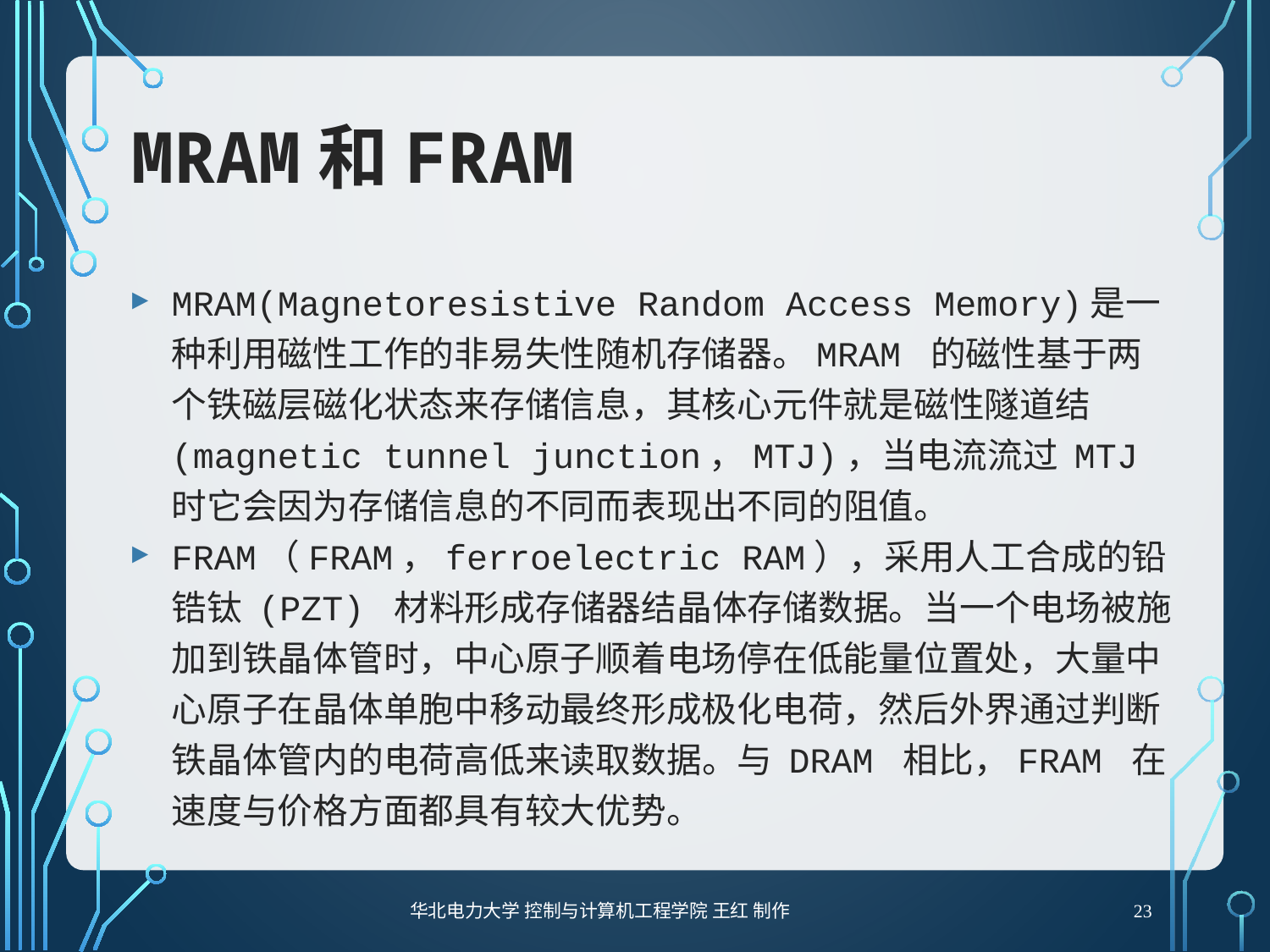

# MRAM和FRAM
MRAM(Magnetoresistive Random Access Memory)是一种利用磁性工作的非易失性随机存储器。MRAM 的磁性基于两个铁磁层磁化状态来存储信息，其核心元件就是磁性隧道结 (magnetic tunnel junction，MTJ)，当电流流过 MTJ 时它会因为存储信息的不同而表现出不同的阻值。
FRAM（FRAM，ferroelectric RAM），采用人工合成的铅锆钛 (PZT) 材料形成存储器结晶体存储数据。当一个电场被施加到铁晶体管时，中心原子顺着电场停在低能量位置处，大量中心原子在晶体单胞中移动最终形成极化电荷，然后外界通过判断铁晶体管内的电荷高低来读取数据。与 DRAM 相比，FRAM 在速度与价格方面都具有较大优势。
23
华北电力大学 控制与计算机工程学院 王红 制作